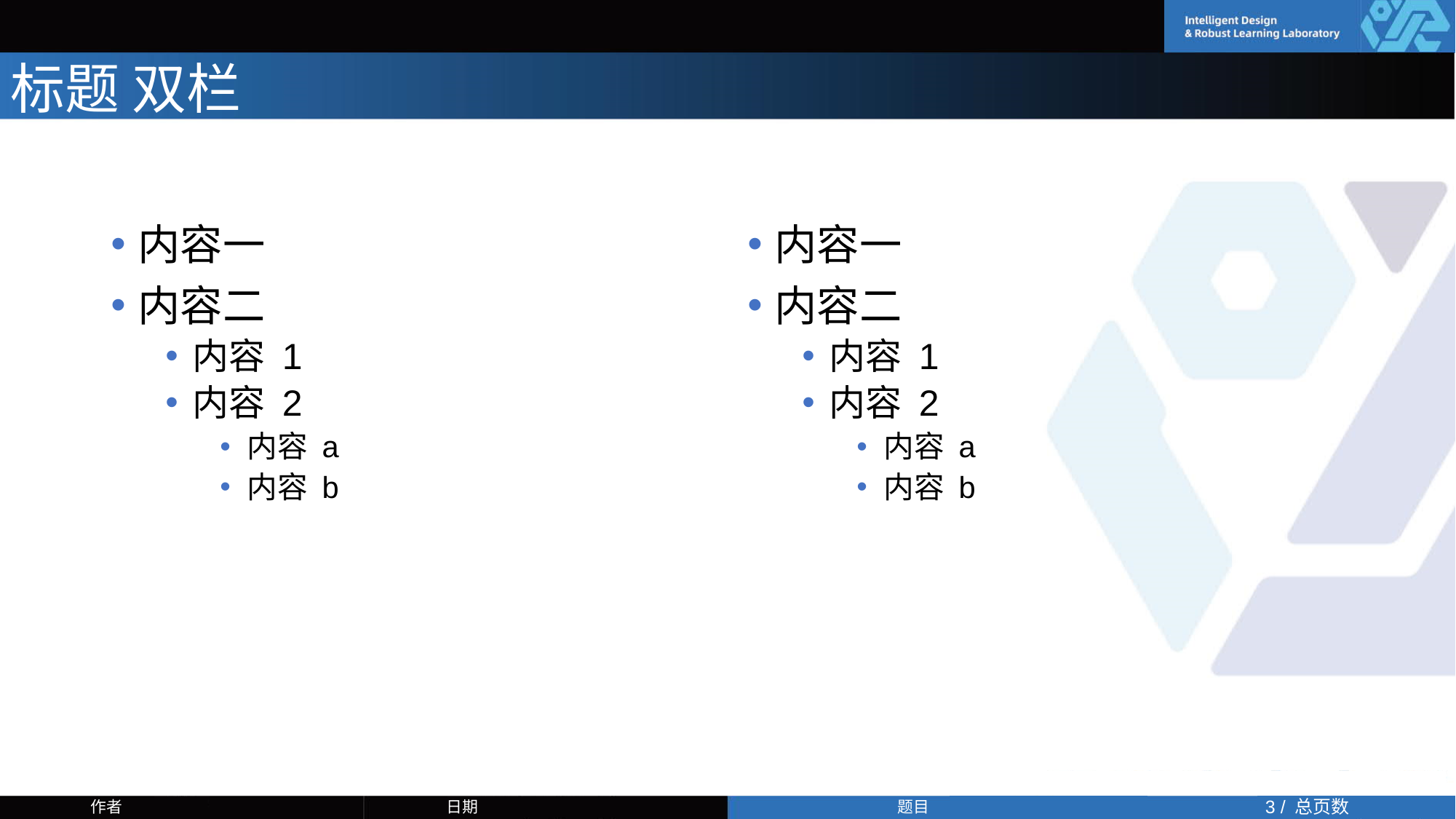

# 标题 双栏
内容一
内容二
内容 1
内容 2
内容 a
内容 b

内容一
内容二
内容 1
内容 2
内容 a
内容 b

3 / 总页数